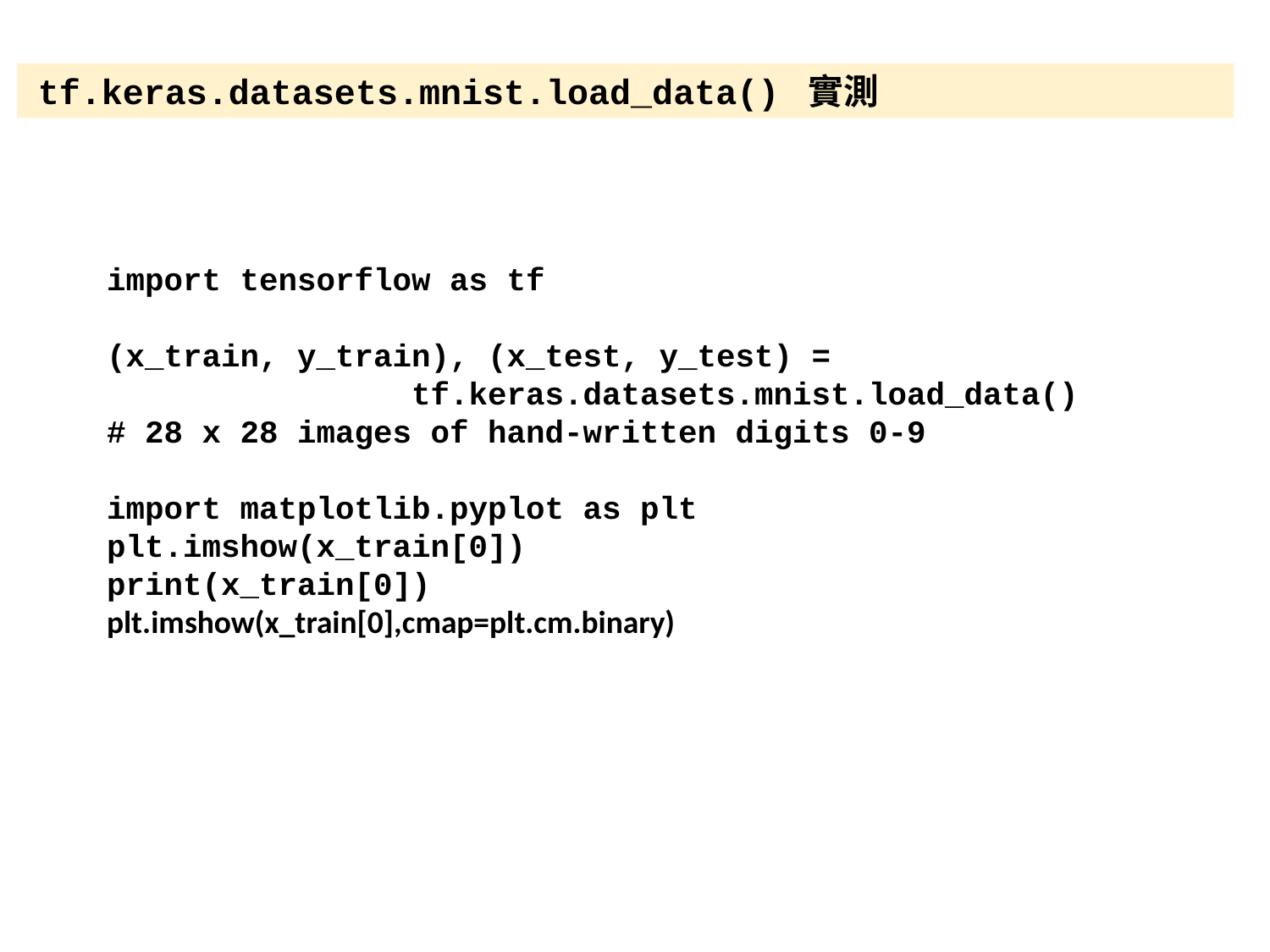

tf.keras.datasets.mnist.load_data() 實測
import tensorflow as tf
(x_train, y_train), (x_test, y_test) =
                tf.keras.datasets.mnist.load_data()
# 28 x 28 images of hand-written digits 0-9
import matplotlib.pyplot as plt
plt.imshow(x_train[0])
print(x_train[0])
plt.imshow(x_train[0],cmap=plt.cm.binary)